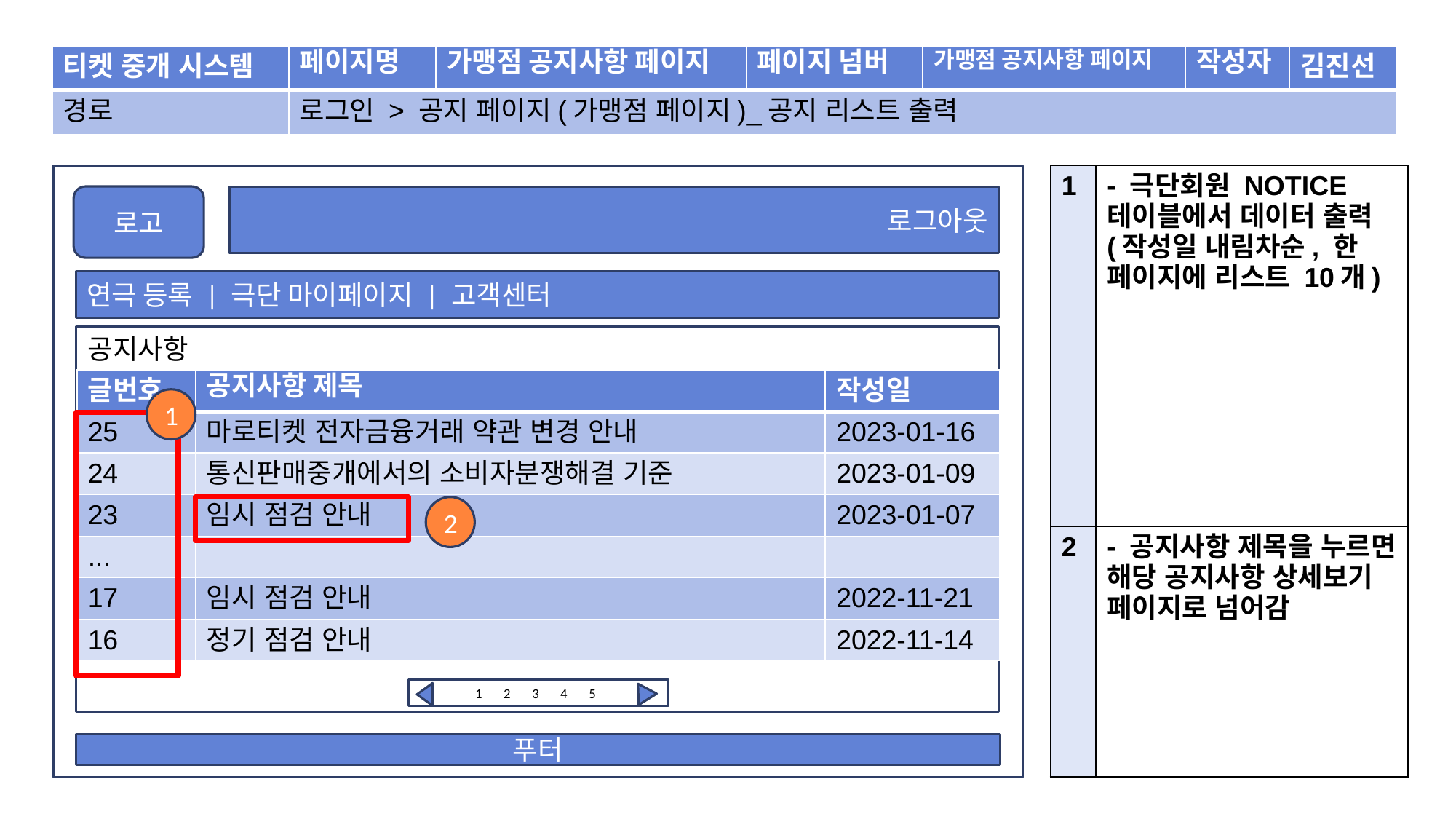

| 티켓 중개 시스템 | 페이지명 | 가맹점 공지사항 페이지 | 페이지 넘버 | 가맹점 공지사항 페이지 | 작성자 | 김진선 |
| --- | --- | --- | --- | --- | --- | --- |
| 경로 | 로그인 > 공지 페이지(가맹점 페이지)\_공지 리스트 출력 |  |  |  |  |  |
| 1 | - 극단회원 NOTICE 테이블에서 데이터 출력 (작성일 내림차순, 한 페이지에 리스트 10개) |
| --- | --- |
| 2 | - 공지사항 제목을 누르면 해당 공지사항 상세보기 페이지로 넘어감 |

로고
로그아웃
연극 등록 | 극단 마이페이지 | 고객센터
공지사항

| 글번호 | 공지사항 제목 | 작성일 |
| --- | --- | --- |
| 25 | 마로티켓 전자금융거래 약관 변경 안내 | 2023-01-16 |
| 24 | 통신판매중개에서의 소비자분쟁해결 기준 | 2023-01-09 |
| 23 | 임시 점검 안내 | 2023-01-07 |
| ... |  |  |
| 17 | 임시 점검 안내 | 2022-11-21 |
| 16 | 정기 점검 안내 | 2022-11-14 |
1

2

1
2
3
4
5

푸터